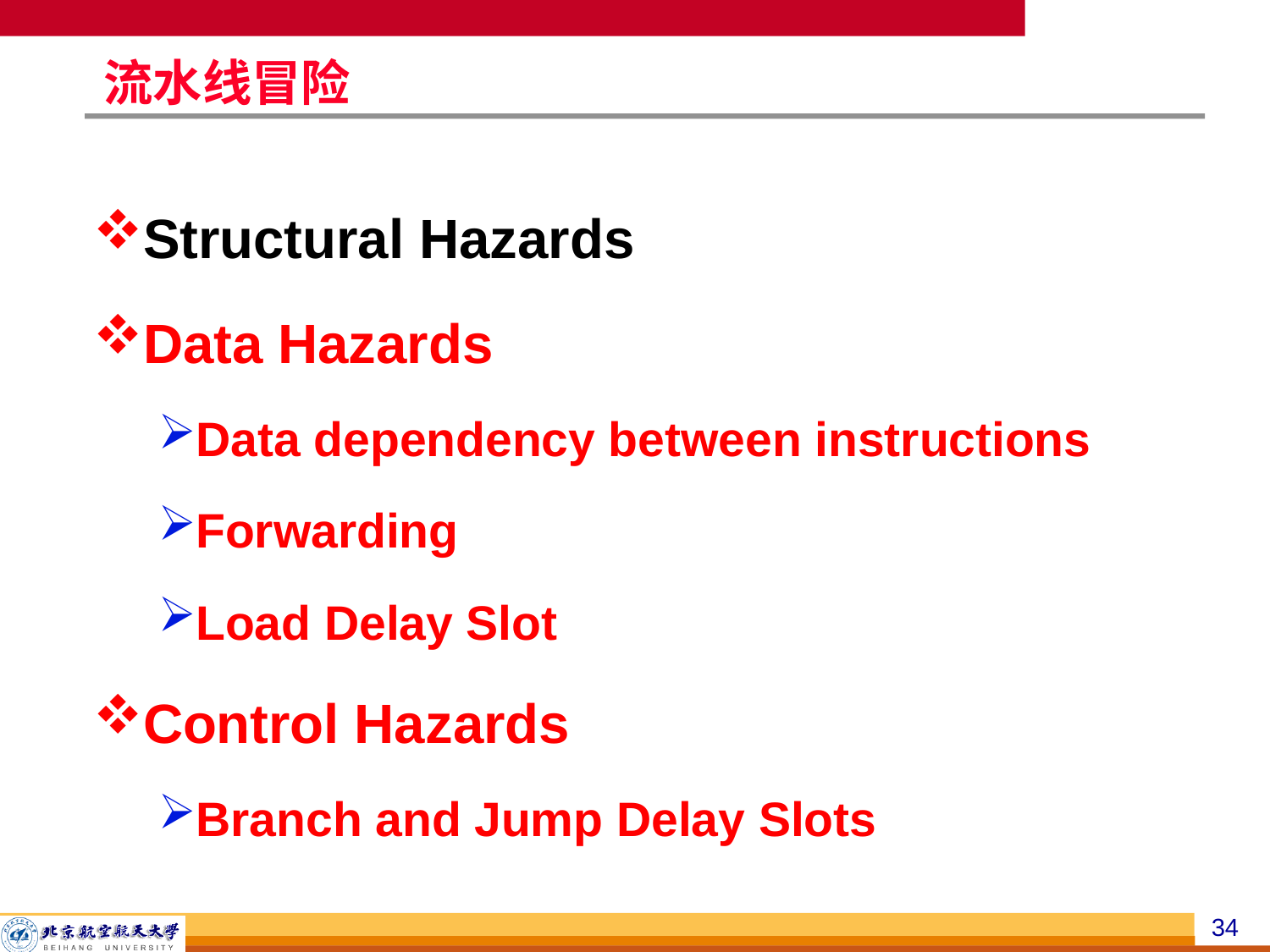

# 流水线冒险
Structural Hazards
Data Hazards
Data dependency between instructions
Forwarding
Load Delay Slot
Control Hazards
Branch and Jump Delay Slots